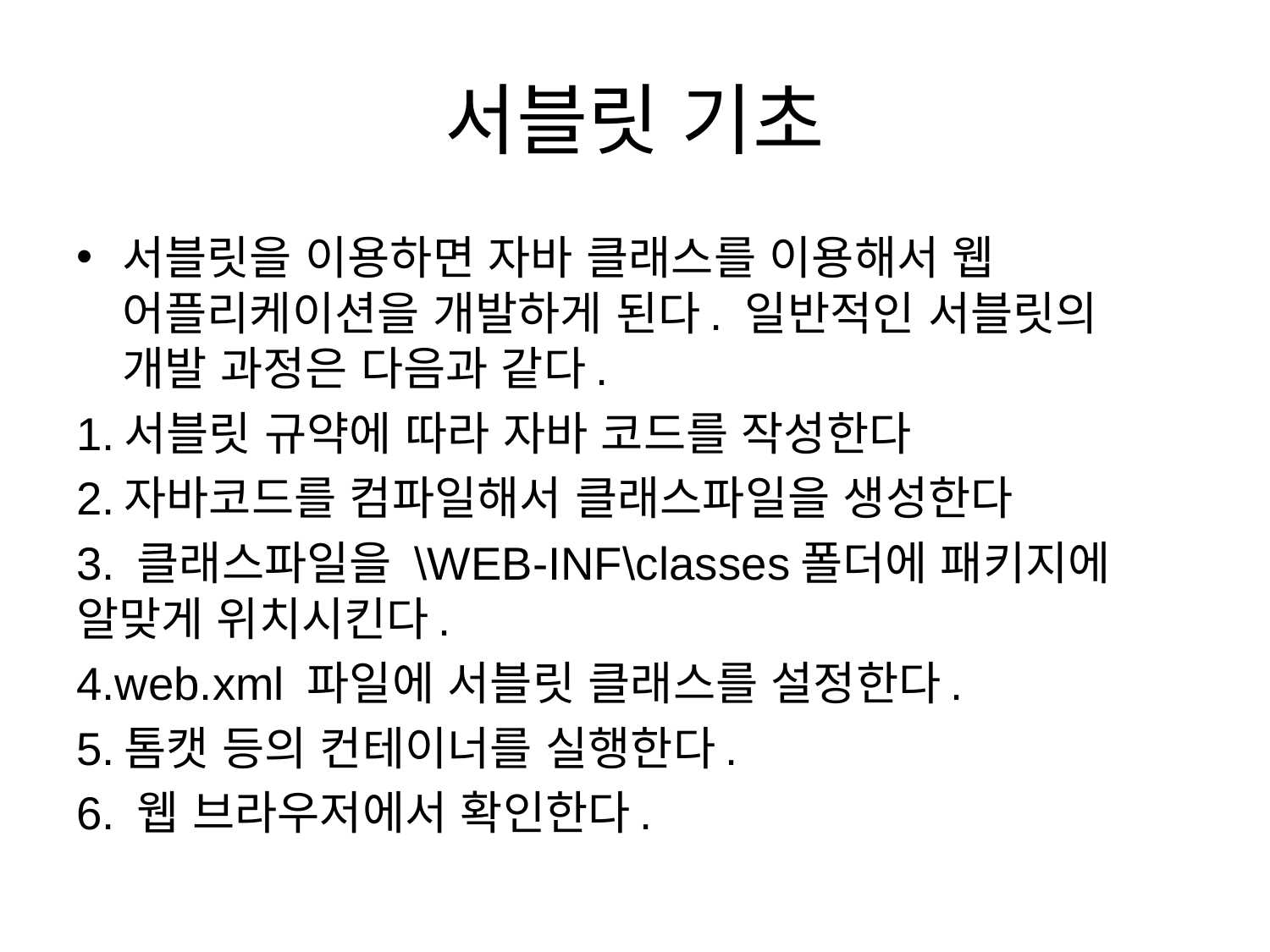

# 서블릿 기초
서블릿을 이용하면 자바 클래스를 이용해서 웹 어플리케이션을 개발하게 된다. 일반적인 서블릿의 개발 과정은 다음과 같다.
1.서블릿 규약에 따라 자바 코드를 작성한다
2.자바코드를 컴파일해서 클래스파일을 생성한다
3. 클래스파일을 \WEB-INF\classes폴더에 패키지에 알맞게 위치시킨다.
4.web.xml 파일에 서블릿 클래스를 설정한다.
5.톰캣 등의 컨테이너를 실행한다.
6. 웹 브라우저에서 확인한다.